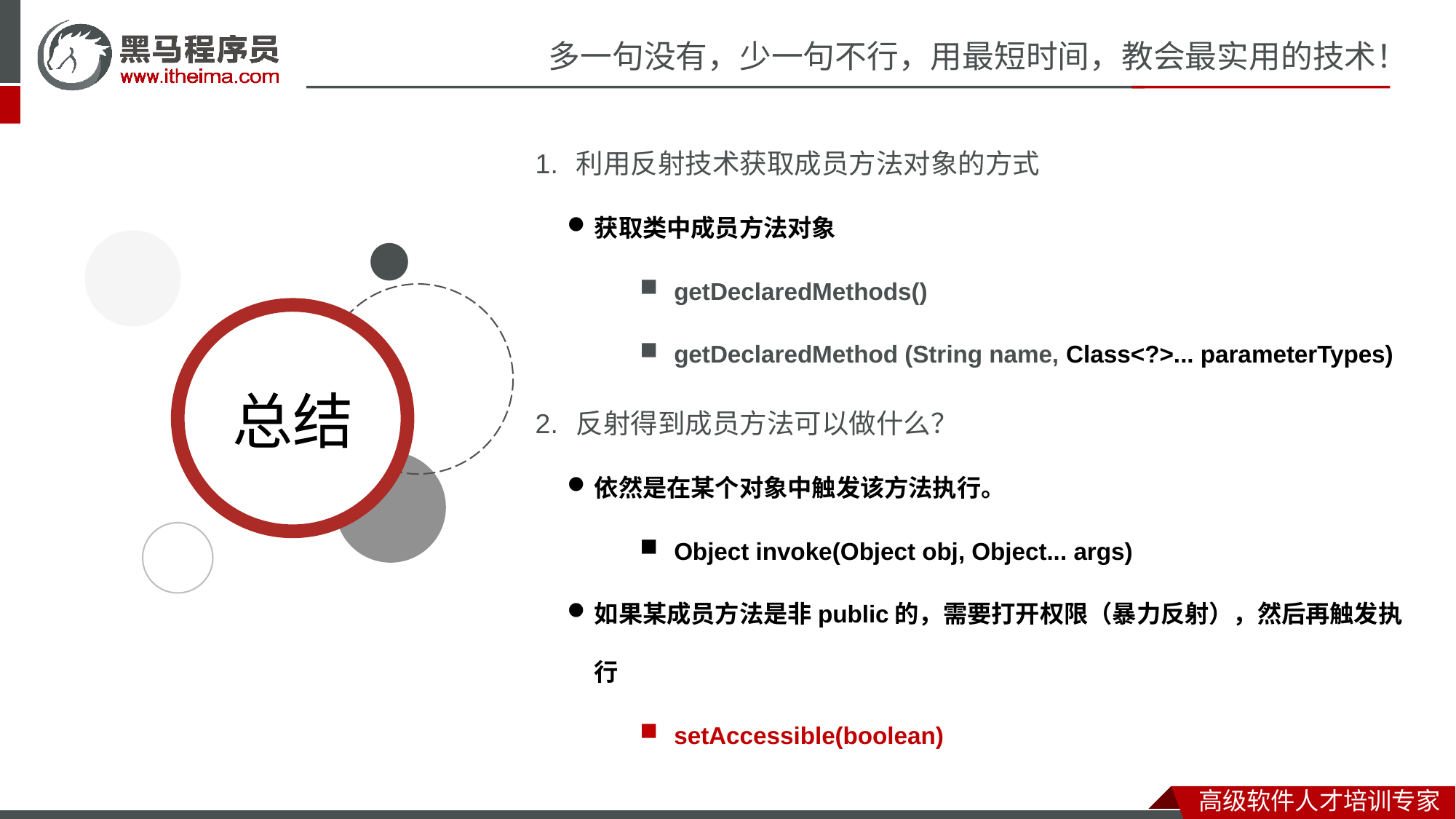

利用反射技术获取成员方法对象的方式
获取类中成员方法对象
getDeclaredMethods()
getDeclaredMethod (String name, Class<?>... parameterTypes)
反射得到成员方法可以做什么？
依然是在某个对象中触发该方法执行。
Object invoke​(Object obj, Object... args)
如果某成员方法是非public的，需要打开权限（暴力反射），然后再触发执行
setAccessible(boolean)